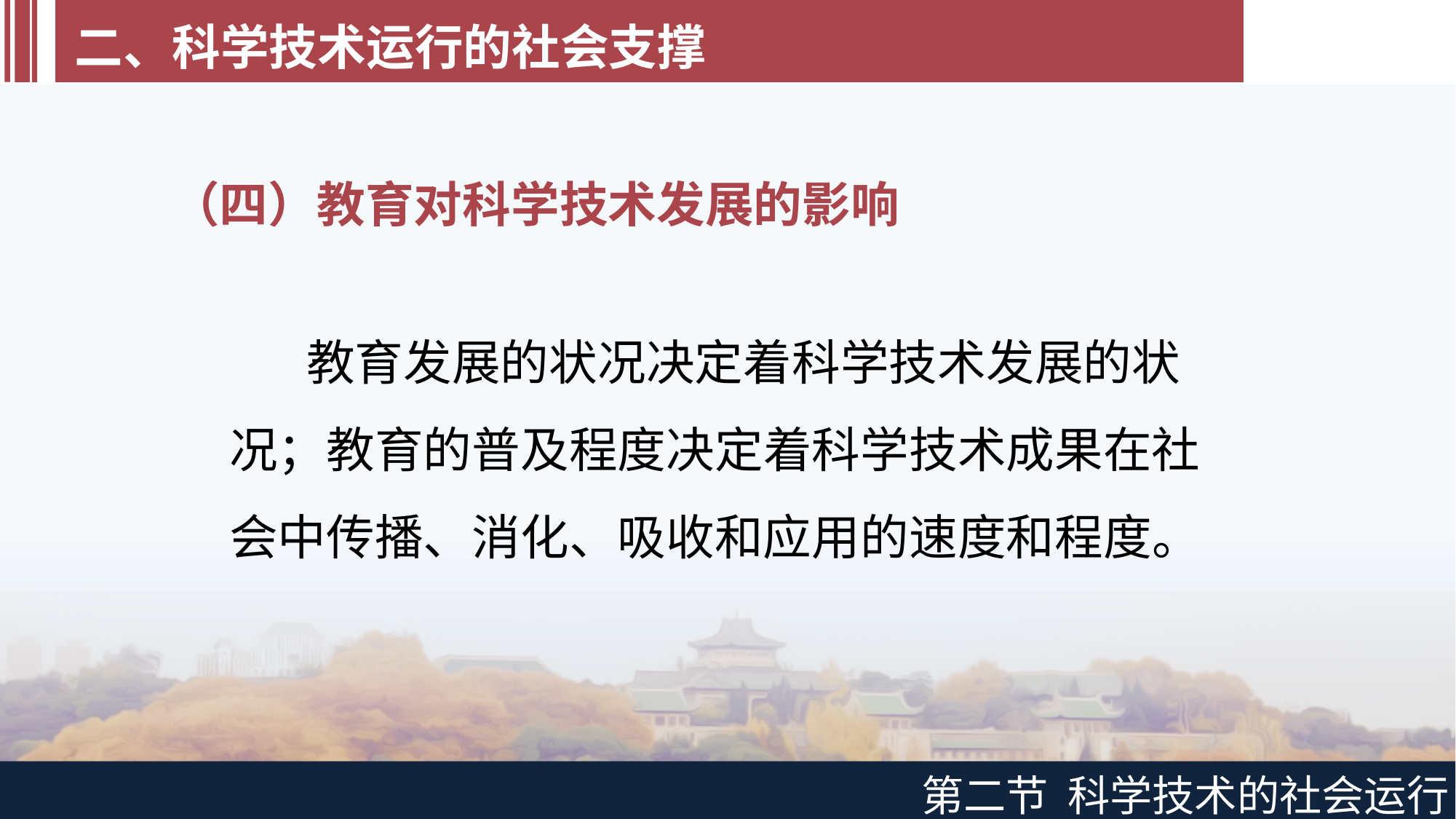

二、科学技术运行的社会支撑
（四）教育对科学技术发展的影响
教育发展的状况决定着科学技术发展的状况；教育的普及程度决定着科学技术成果在社会中传播、消化、吸收和应用的速度和程度。
第二节  科学技术的社会运行